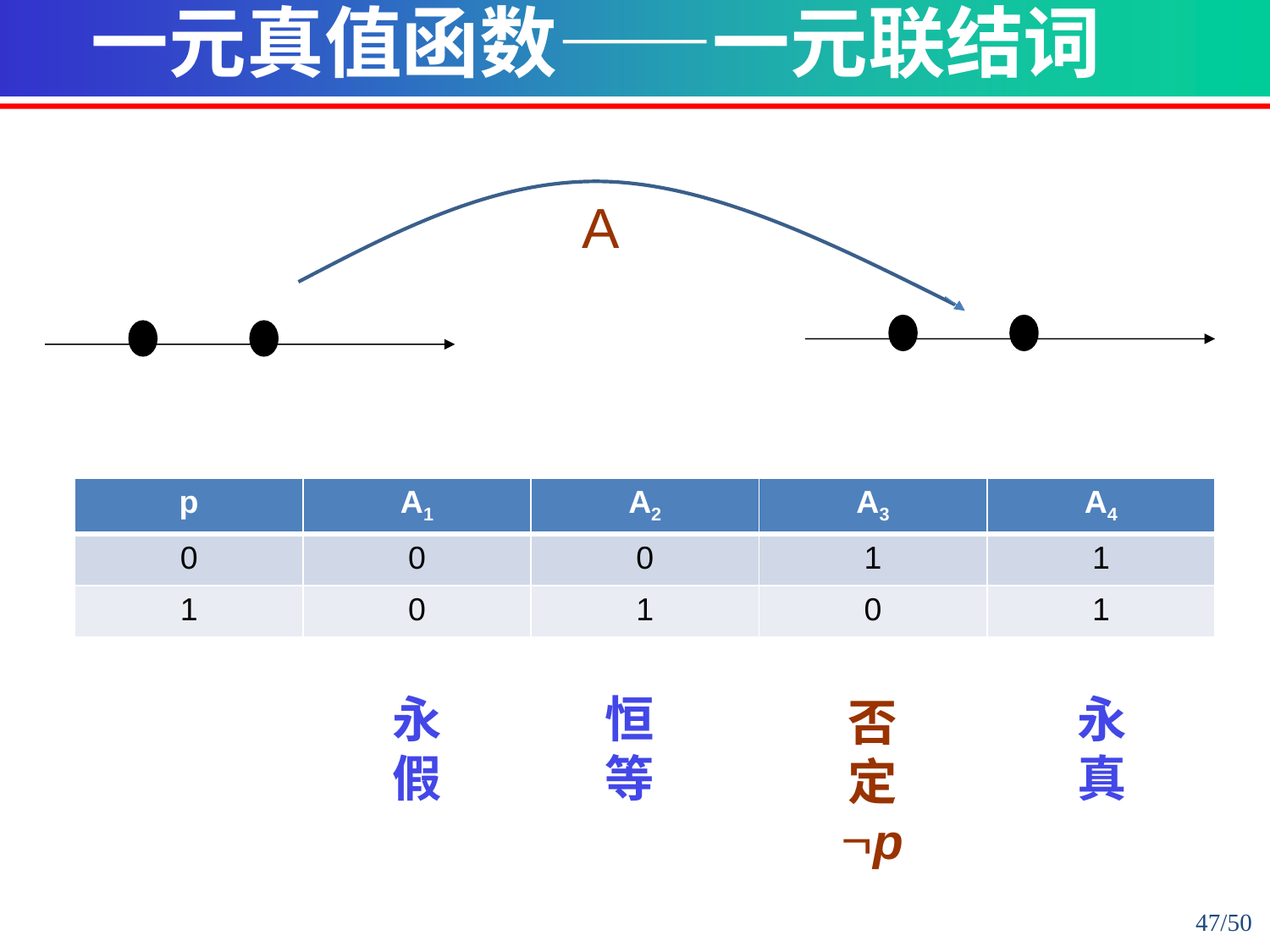

一元真值函数——一元联结词

A

| p | A1 | A2 | A3 | A4 |
| --- | --- | --- | --- | --- |
| 0 | 0 | 0 | 1 | 1 |
| 1 | 0 | 1 | 0 | 1 |
永
假
恒
等
永
真
否
定
¬p
47/50